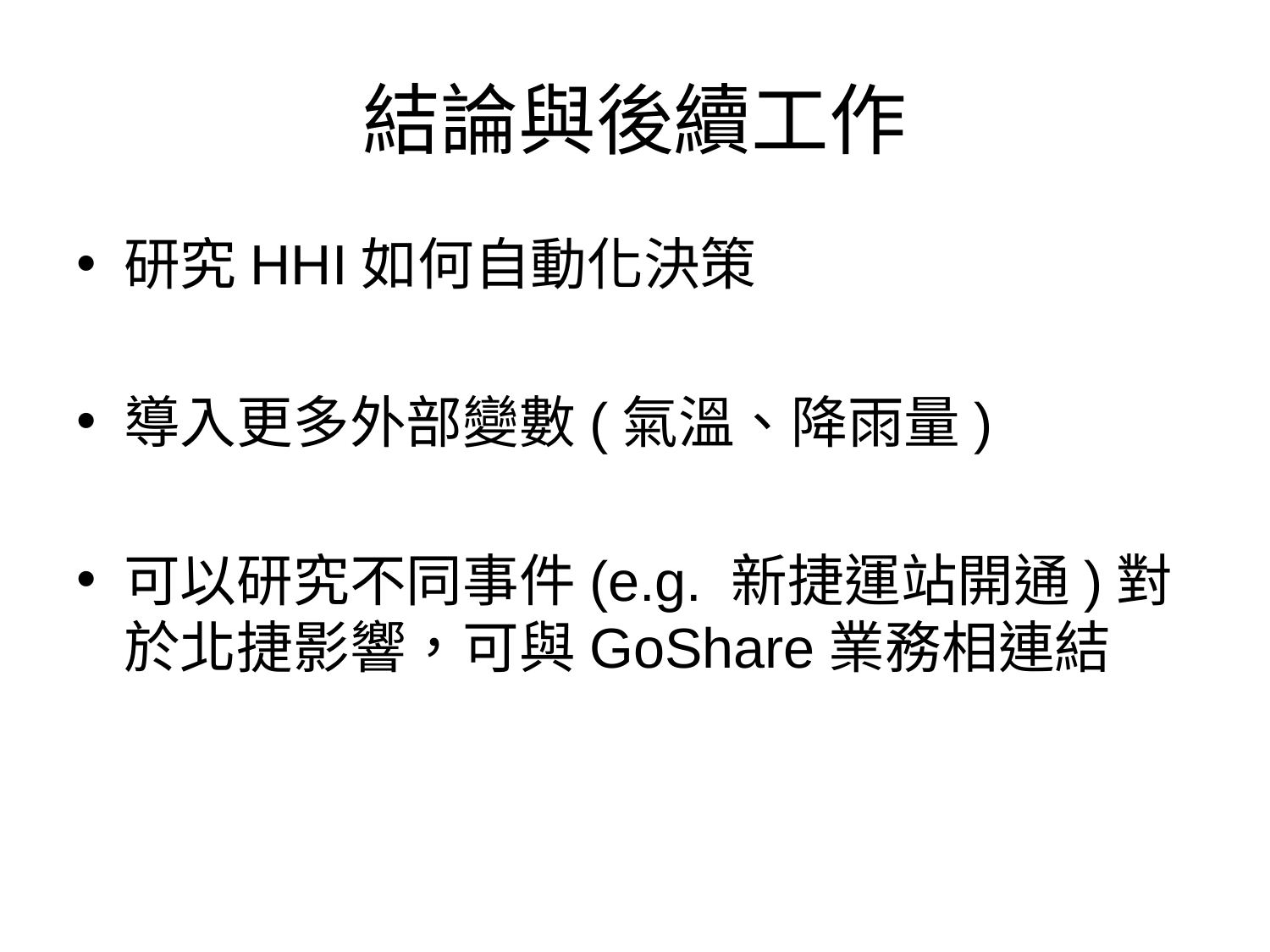

# 結論與後續工作
研究HHI如何自動化決策

導入更多外部變數(氣溫、降雨量)

可以研究不同事件(e.g. 新捷運站開通)對於北捷影響，可與GoShare業務相連結